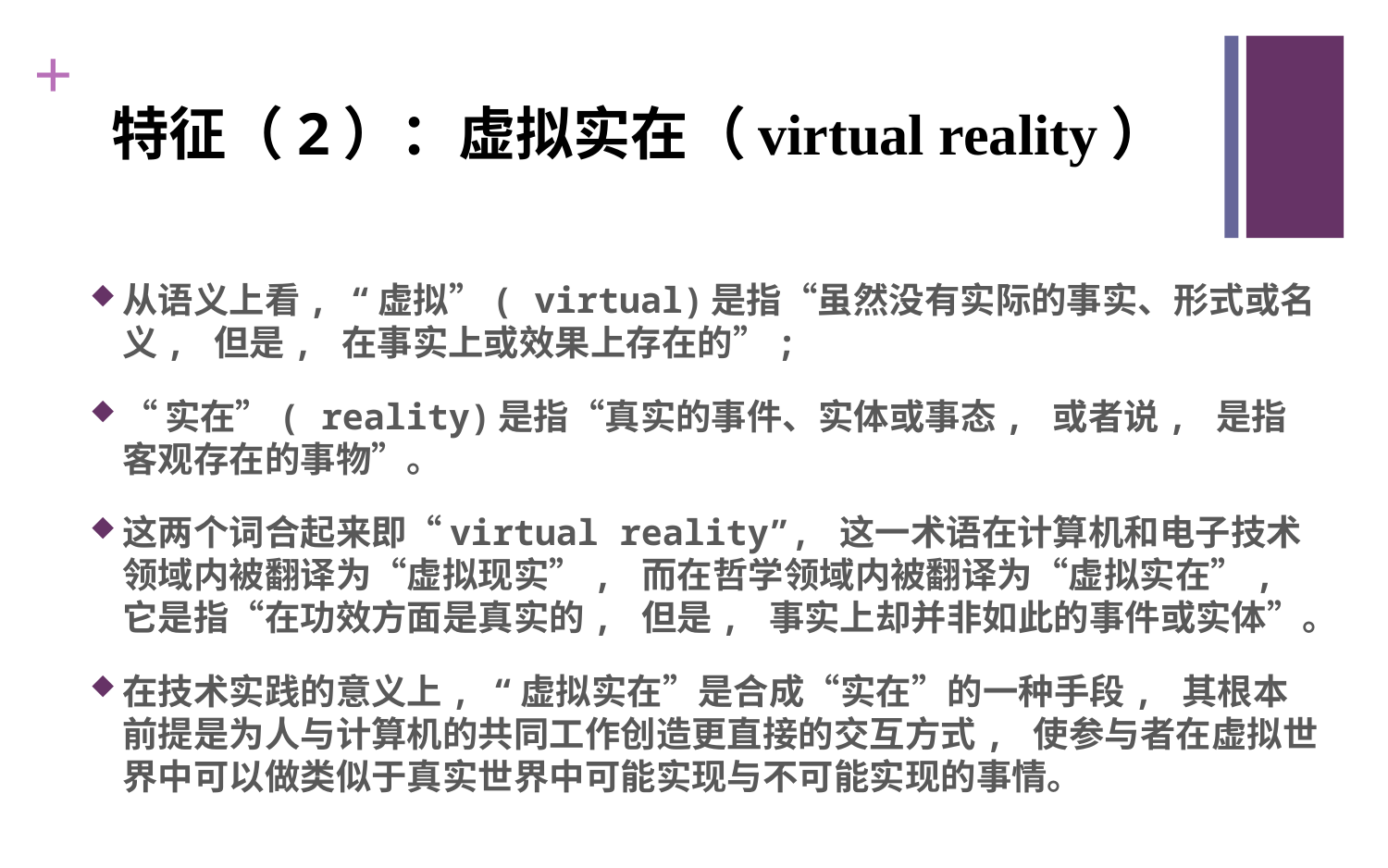

# 特征（2）：虚拟实在（virtual reality）
从语义上看, “虚拟”( virtual)是指“虽然没有实际的事实、形式或名义, 但是, 在事实上或效果上存在的”;
“实在”( reality)是指“真实的事件、实体或事态, 或者说, 是指客观存在的事物”。
这两个词合起来即“virtual reality”, 这一术语在计算机和电子技术领域内被翻译为“虚拟现实”, 而在哲学领域内被翻译为“虚拟实在”, 它是指“在功效方面是真实的, 但是, 事实上却并非如此的事件或实体”。
在技术实践的意义上, “虚拟实在”是合成“实在”的一种手段, 其根本前提是为人与计算机的共同工作创造更直接的交互方式, 使参与者在虚拟世界中可以做类似于真实世界中可能实现与不可能实现的事情。